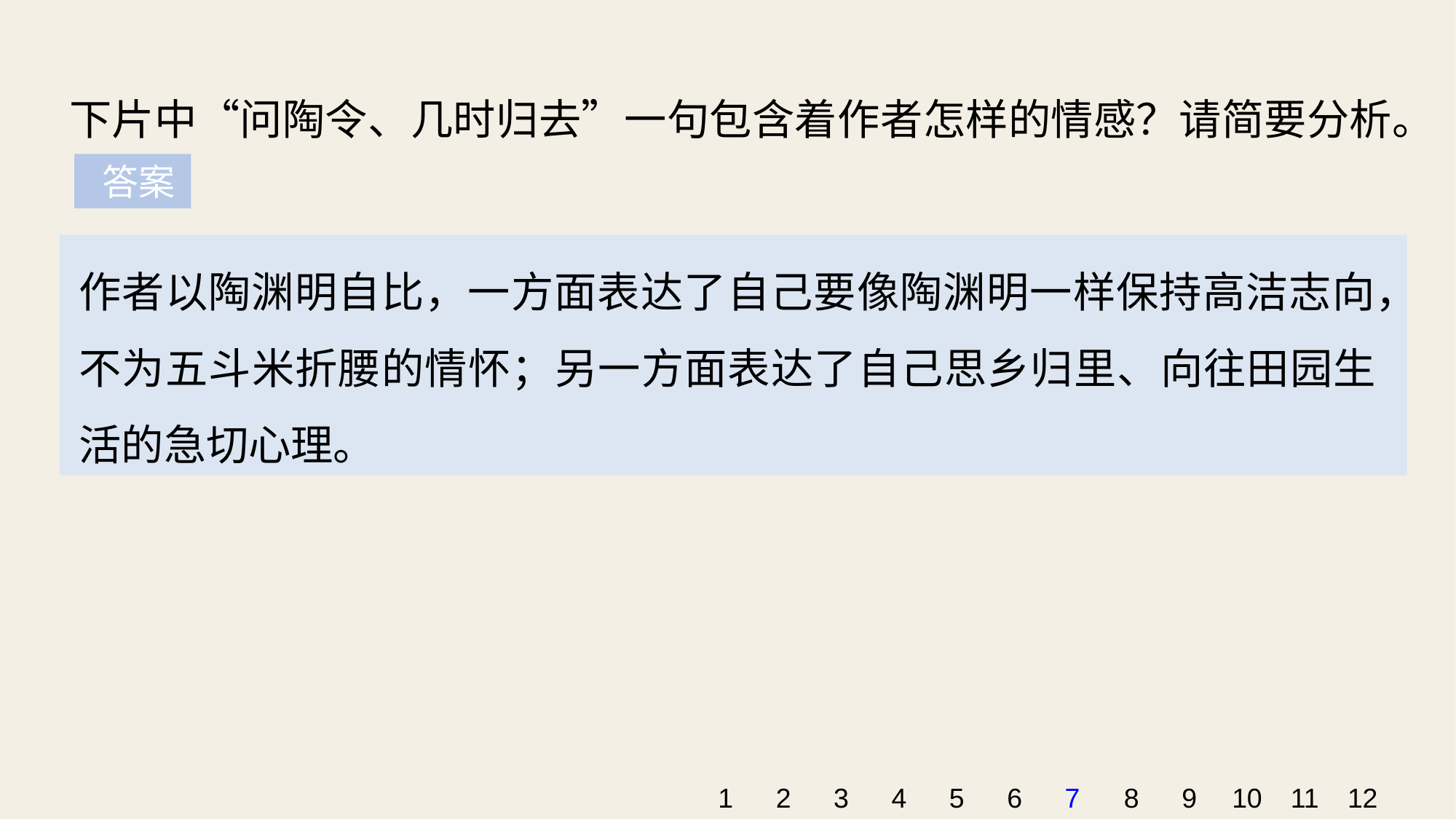

下片中“问陶令、几时归去”一句包含着作者怎样的情感？请简要分析。
 答案
作者以陶渊明自比，一方面表达了自己要像陶渊明一样保持高洁志向，不为五斗米折腰的情怀；另一方面表达了自己思乡归里、向往田园生活的急切心理。

1
2
3
4
5
6
7
8
9
10
11
12